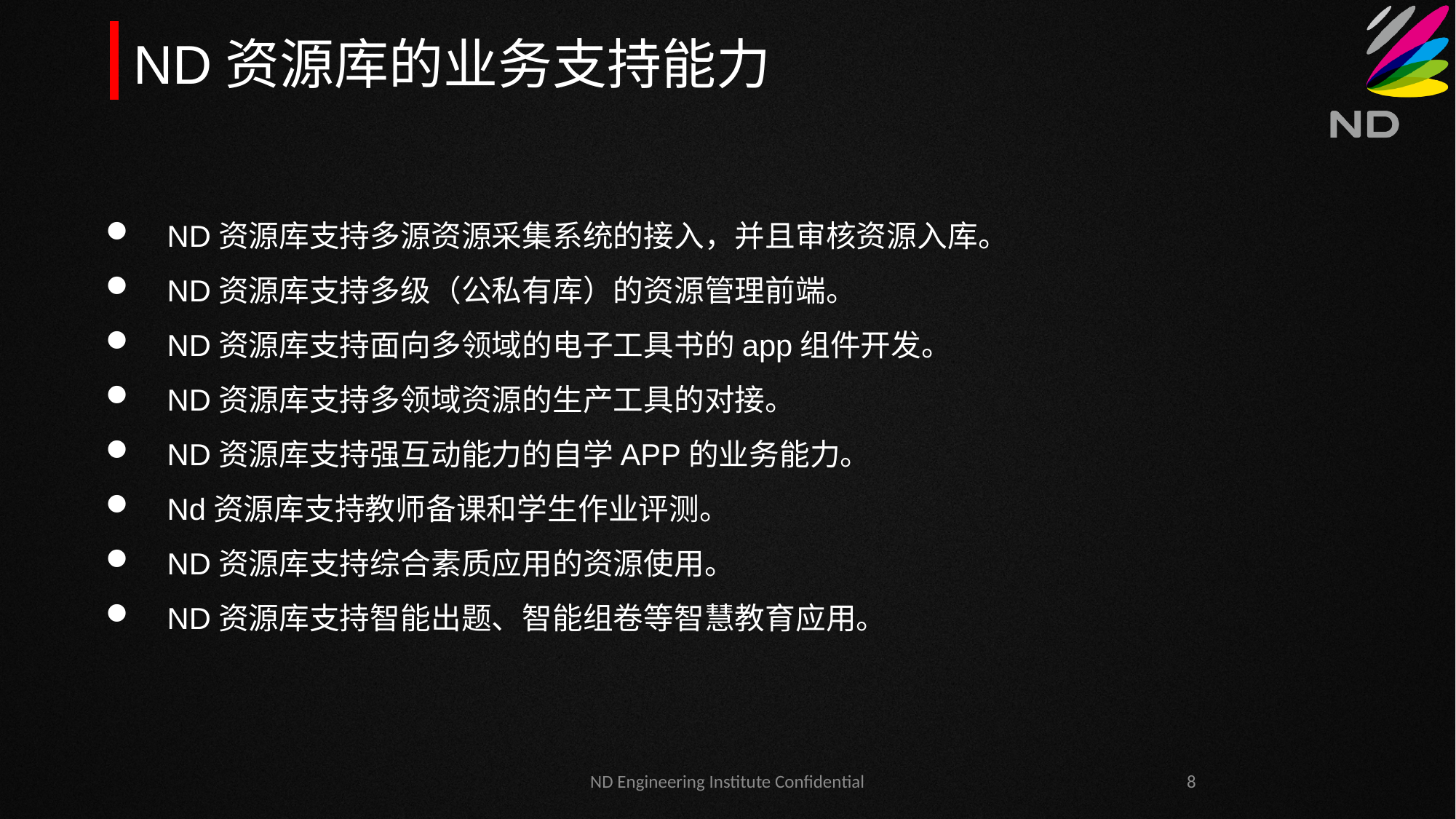

ND资源库的业务支持能力
ND资源库支持多源资源采集系统的接入，并且审核资源入库。
ND资源库支持多级（公私有库）的资源管理前端。
ND资源库支持面向多领域的电子工具书的app组件开发。
ND资源库支持多领域资源的生产工具的对接。
ND资源库支持强互动能力的自学APP的业务能力。
Nd资源库支持教师备课和学生作业评测。
ND资源库支持综合素质应用的资源使用。
ND资源库支持智能出题、智能组卷等智慧教育应用。
ND Engineering Institute Confidential
8